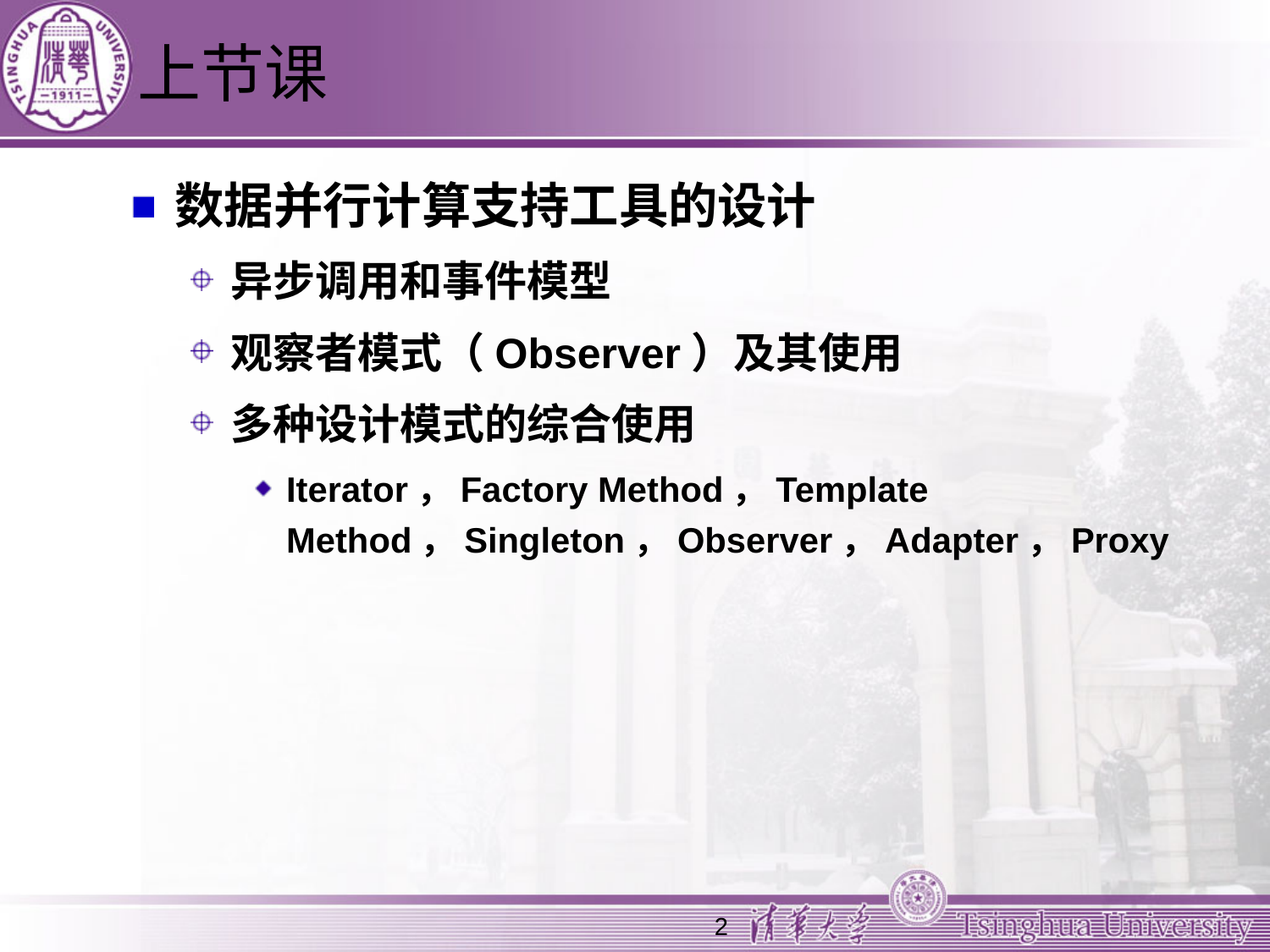

# 上节课
数据并行计算支持工具的设计
异步调用和事件模型
观察者模式（Observer）及其使用
多种设计模式的综合使用
Iterator，Factory Method，Template Method，Singleton，Observer，Adapter，Proxy
2